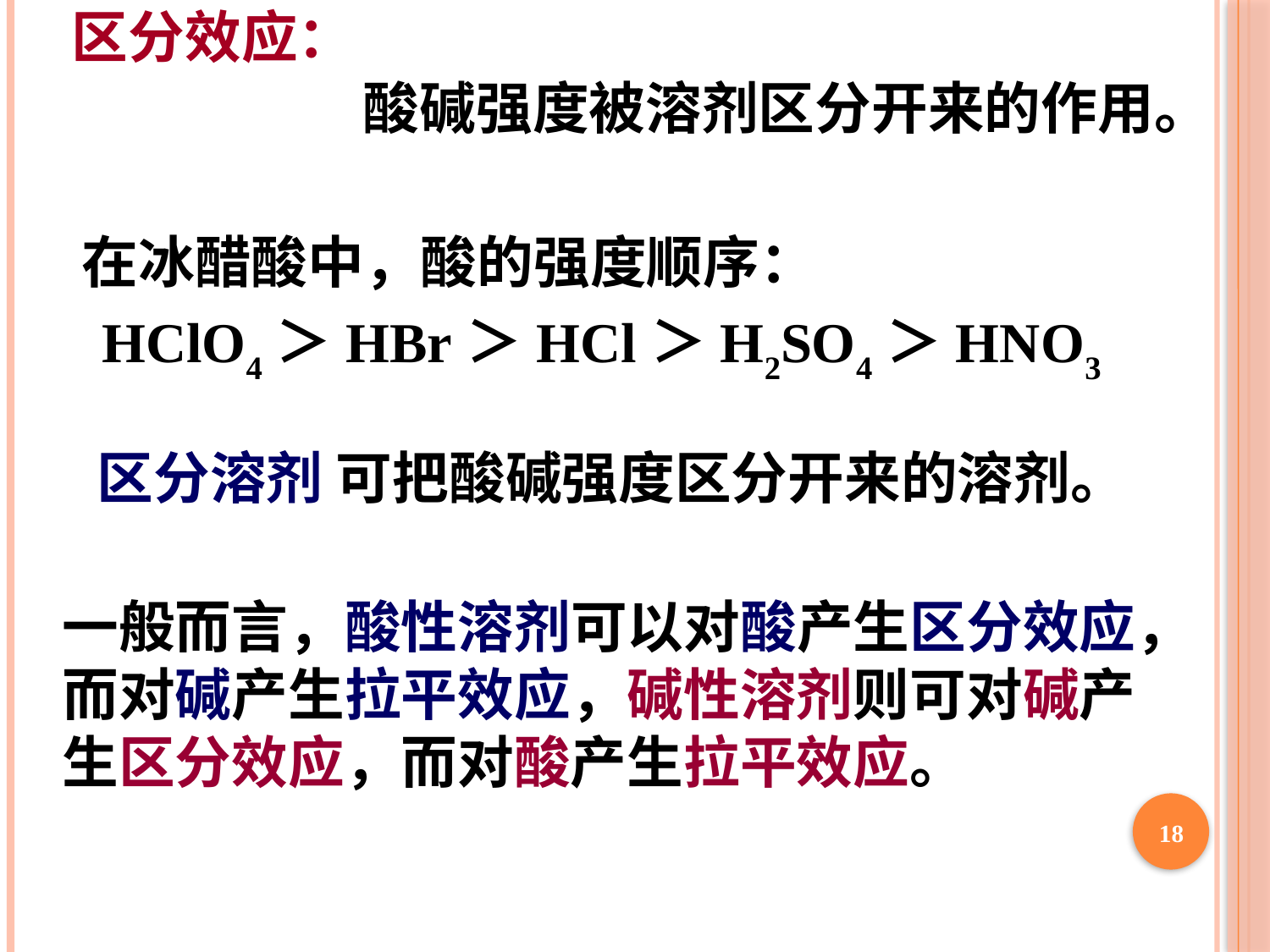

酸碱强度被溶剂区分开来的作用。
# 区分效应：
在冰醋酸中，酸的强度顺序：
 HClO4＞HBr＞HCl＞H2SO4＞HNO3
区分溶剂 可把酸碱强度区分开来的溶剂。
一般而言，酸性溶剂可以对酸产生区分效应，而对碱产生拉平效应，碱性溶剂则可对碱产生区分效应，而对酸产生拉平效应。
18